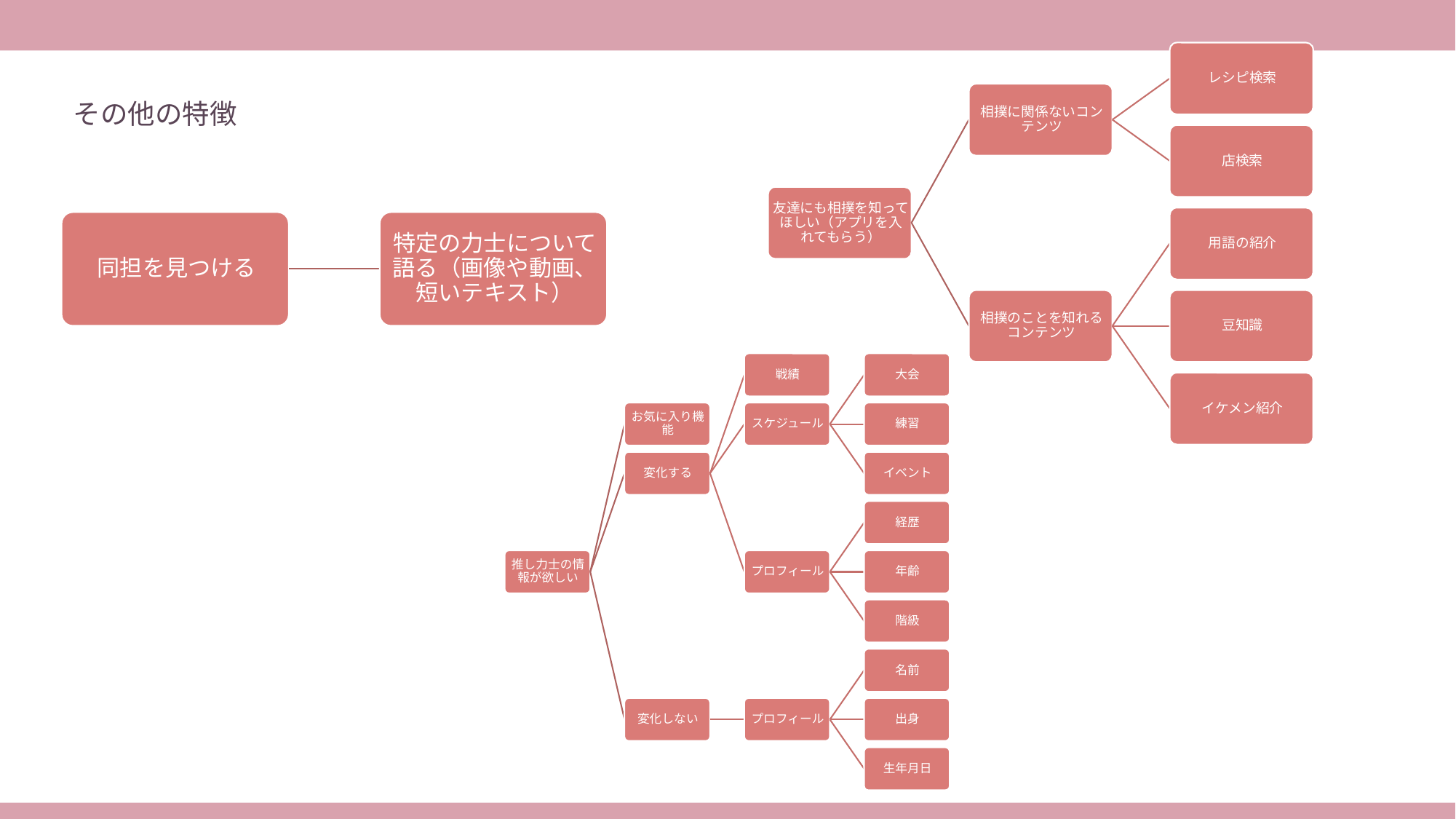

#
友達にも相撲を知ってほしい（アプリを入れてもらう）

相撲に関係ないコンテンツ

レシピ検索

店検索

相撲のことを知れるコンテンツ

用語の紹介

豆知識

イケメン紹介
同担を見つける

特定の力士について語る（画像や動画、短いテキスト）
推し力士の情報が欲しい

お気に入り機能

変化する

戦績

スケジュール

大会

練習

イベント

プロフィール

経歴

年齢

階級

変化しない

プロフィール

名前

出身

生年月日